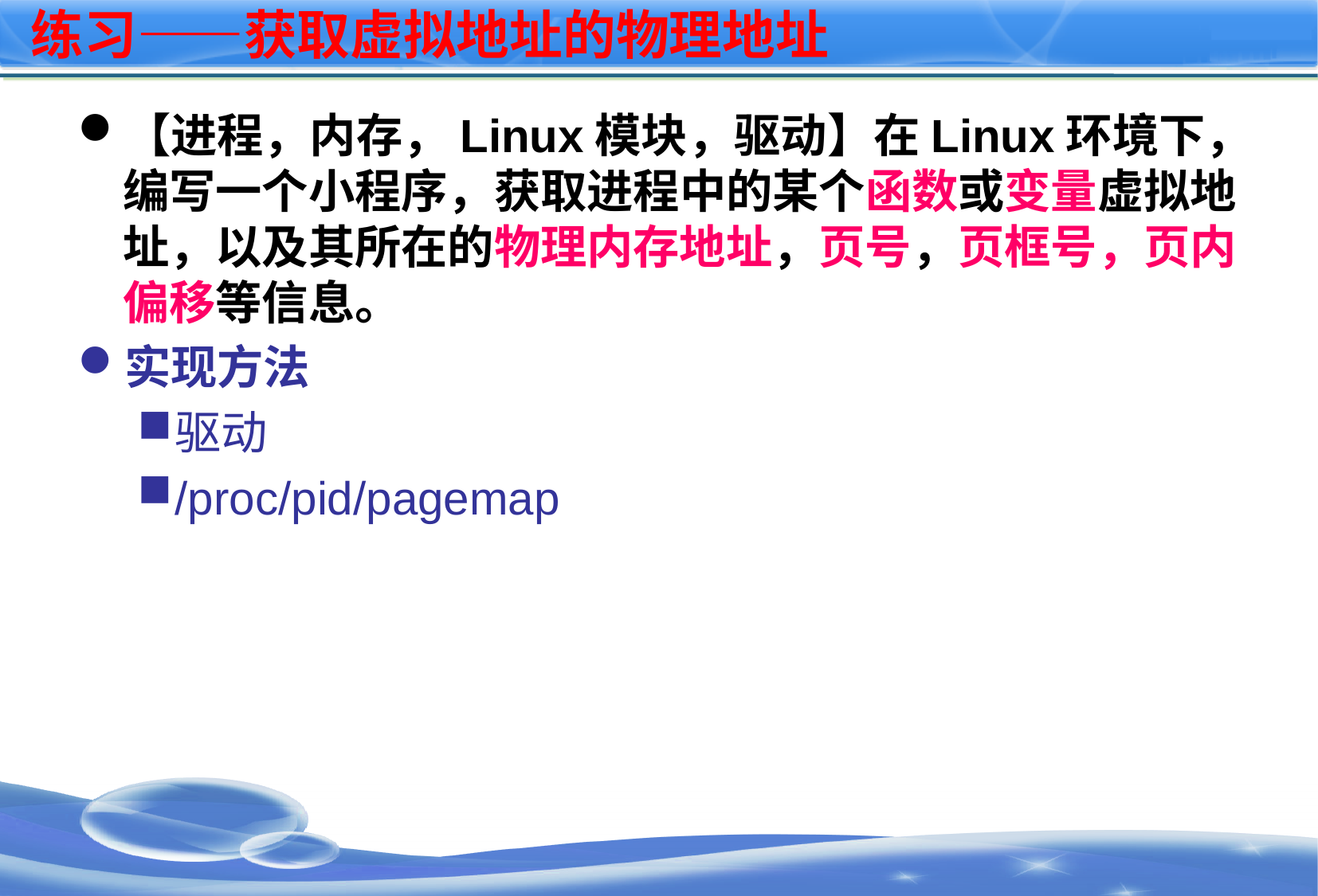

# 练习——获取虚拟地址的物理地址
【进程，内存，Linux模块，驱动】在Linux环境下，编写一个小程序，获取进程中的某个函数或变量虚拟地址，以及其所在的物理内存地址，页号，页框号，页内偏移等信息。
实现方法
驱动
/proc/pid/pagemap